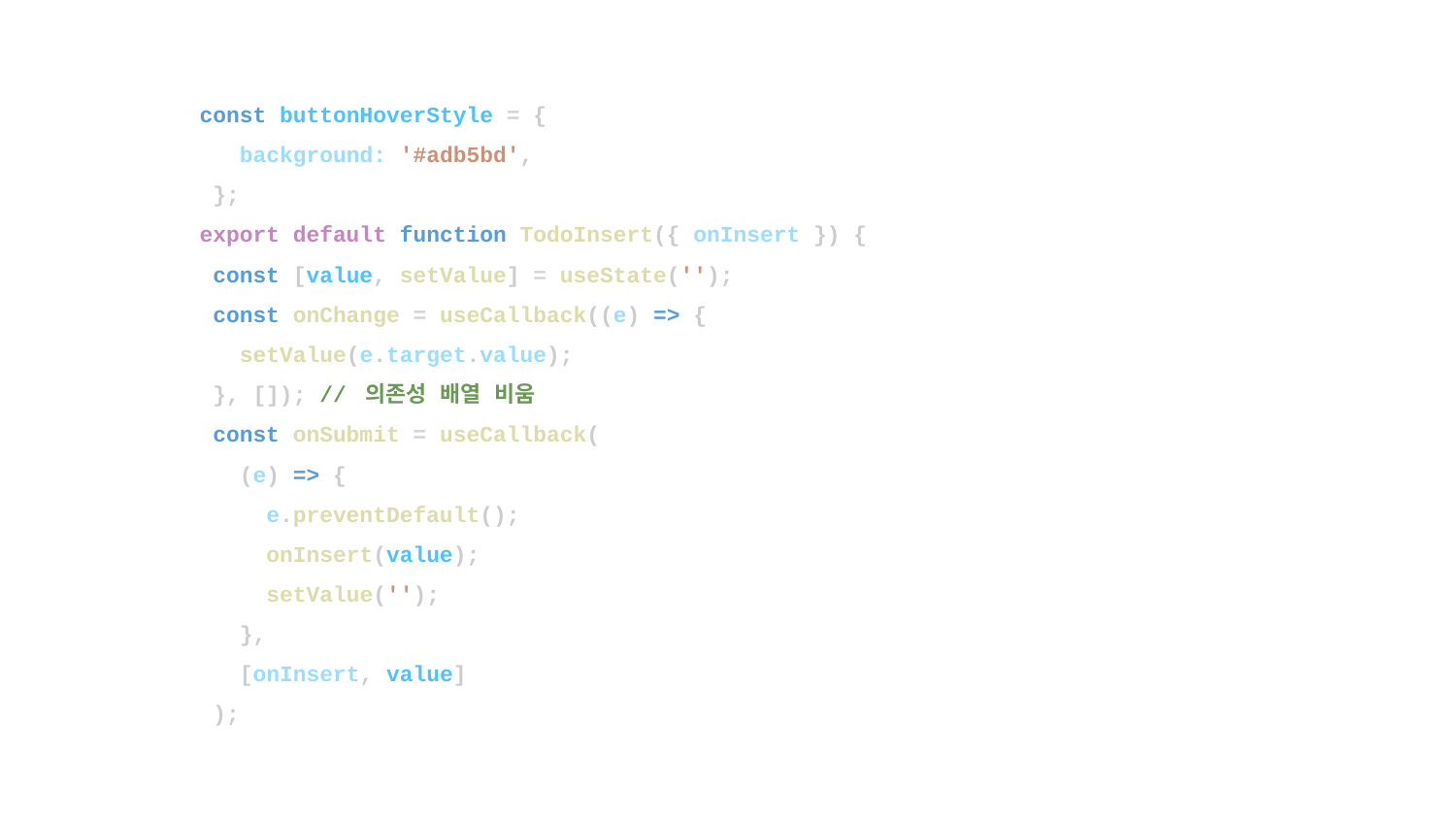

const buttonHoverStyle = {
   background: '#adb5bd',
 };
export default function TodoInsert({ onInsert }) {
 const [value, setValue] = useState('');
 const onChange = useCallback((e) => {
   setValue(e.target.value);
 }, []); // 의존성 배열 비움
 const onSubmit = useCallback(
   (e) => {
     e.preventDefault();
     onInsert(value);
     setValue('');
   },
   [onInsert, value]
 );